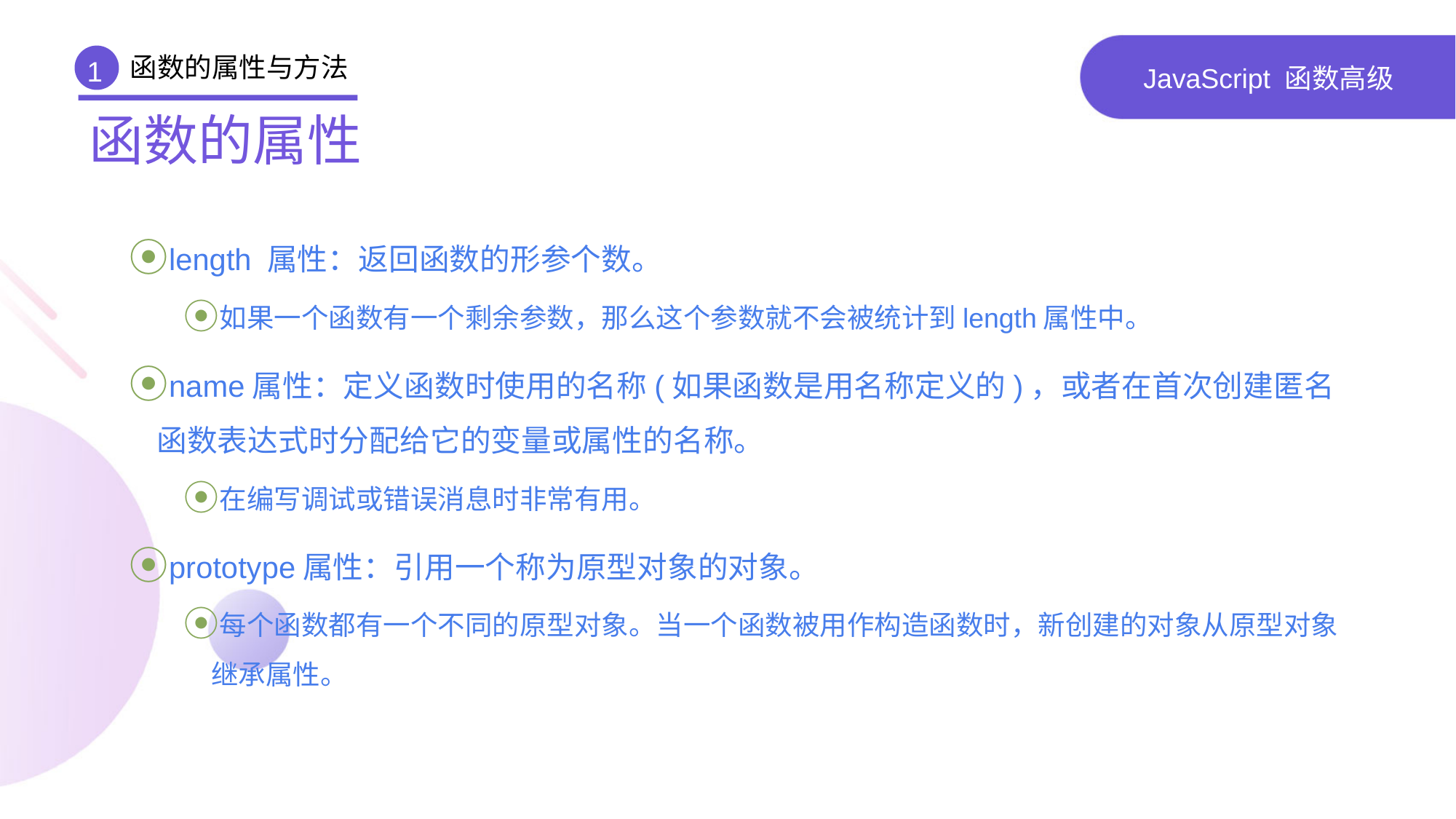

函数的属性与方法
1
# JavaScript 函数高级
函数的属性
length 属性：返回函数的形参个数。
如果一个函数有一个剩余参数，那么这个参数就不会被统计到length属性中。
name属性：定义函数时使用的名称(如果函数是用名称定义的)，或者在首次创建匿名函数表达式时分配给它的变量或属性的名称。
在编写调试或错误消息时非常有用。
prototype属性：引用一个称为原型对象的对象。
每个函数都有一个不同的原型对象。当一个函数被用作构造函数时，新创建的对象从原型对象继承属性。